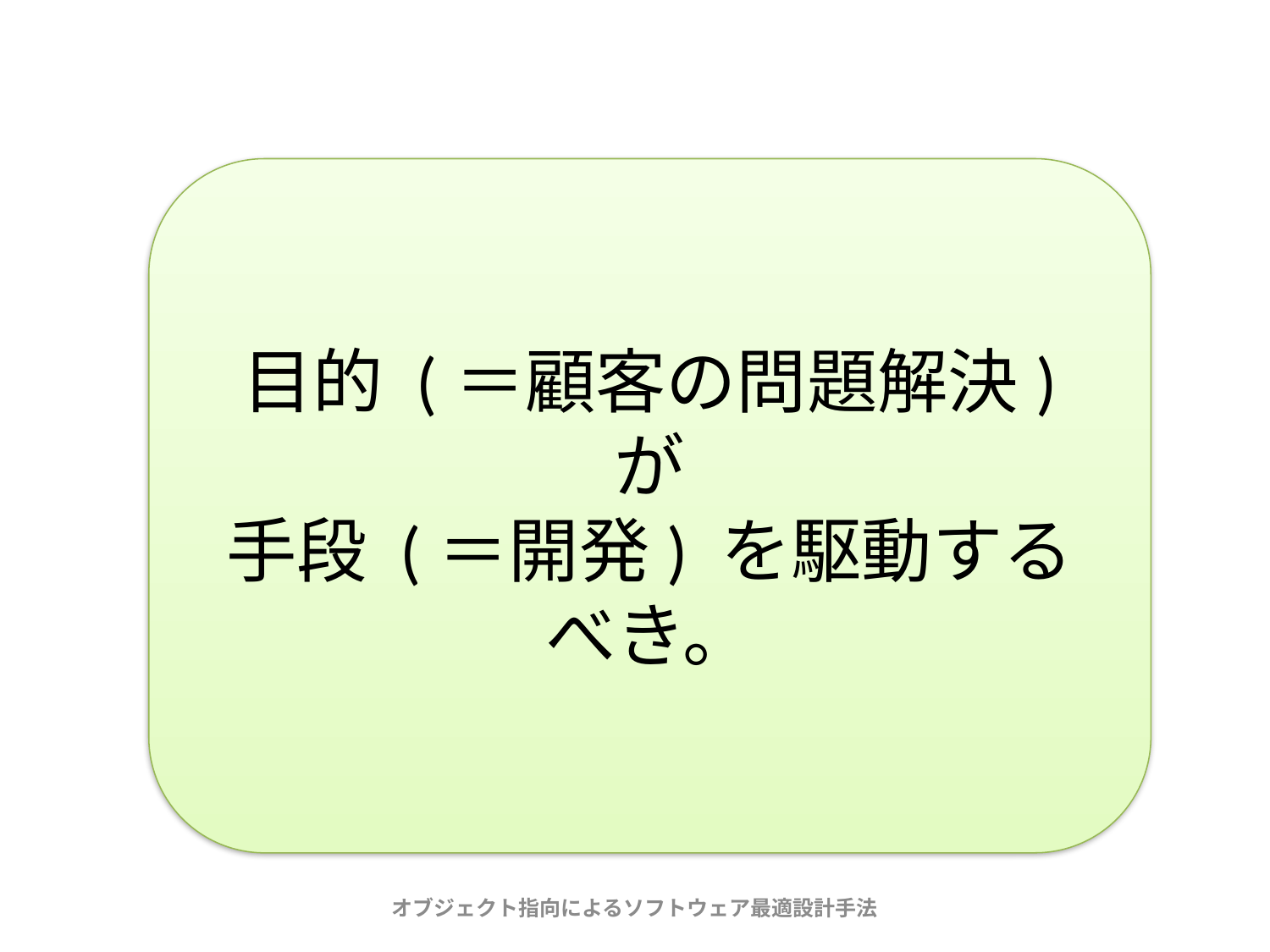

目的 (＝顧客の問題解決) が
手段 (＝開発) を駆動するべき。
オブジェクト指向によるソフトウェア最適設計手法